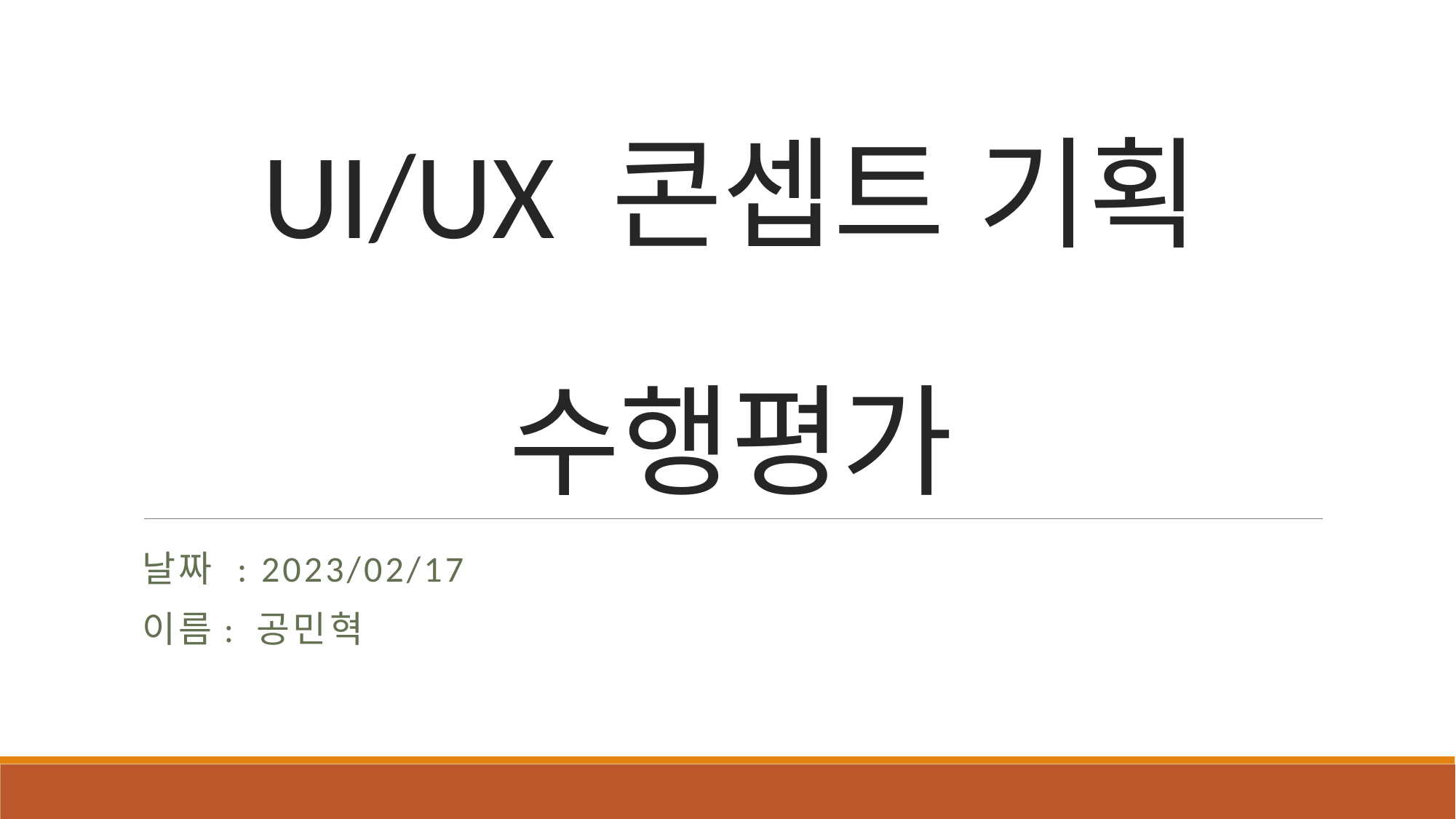

# UI/UX 콘셉트 기획 수행평가
날짜 : 2023/02/17
이름: 공민혁